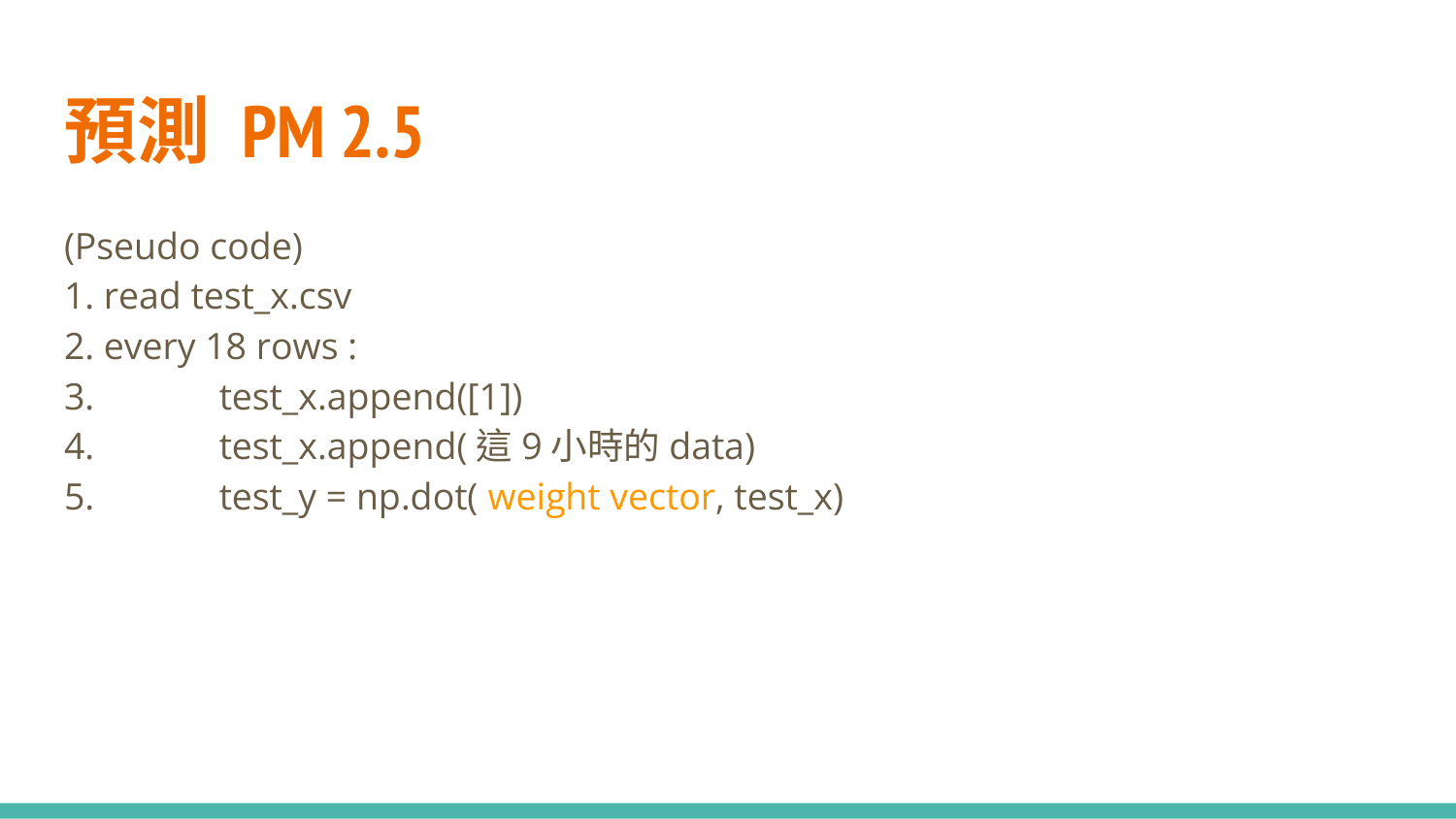

# 預測 PM 2.5
(Pseudo code)
1. read test_x.csv
2. every 18 rows :
3. 	 test_x.append([1])
4. 	 test_x.append(這9小時的data)
5. 	 test_y = np.dot( weight vector, test_x)